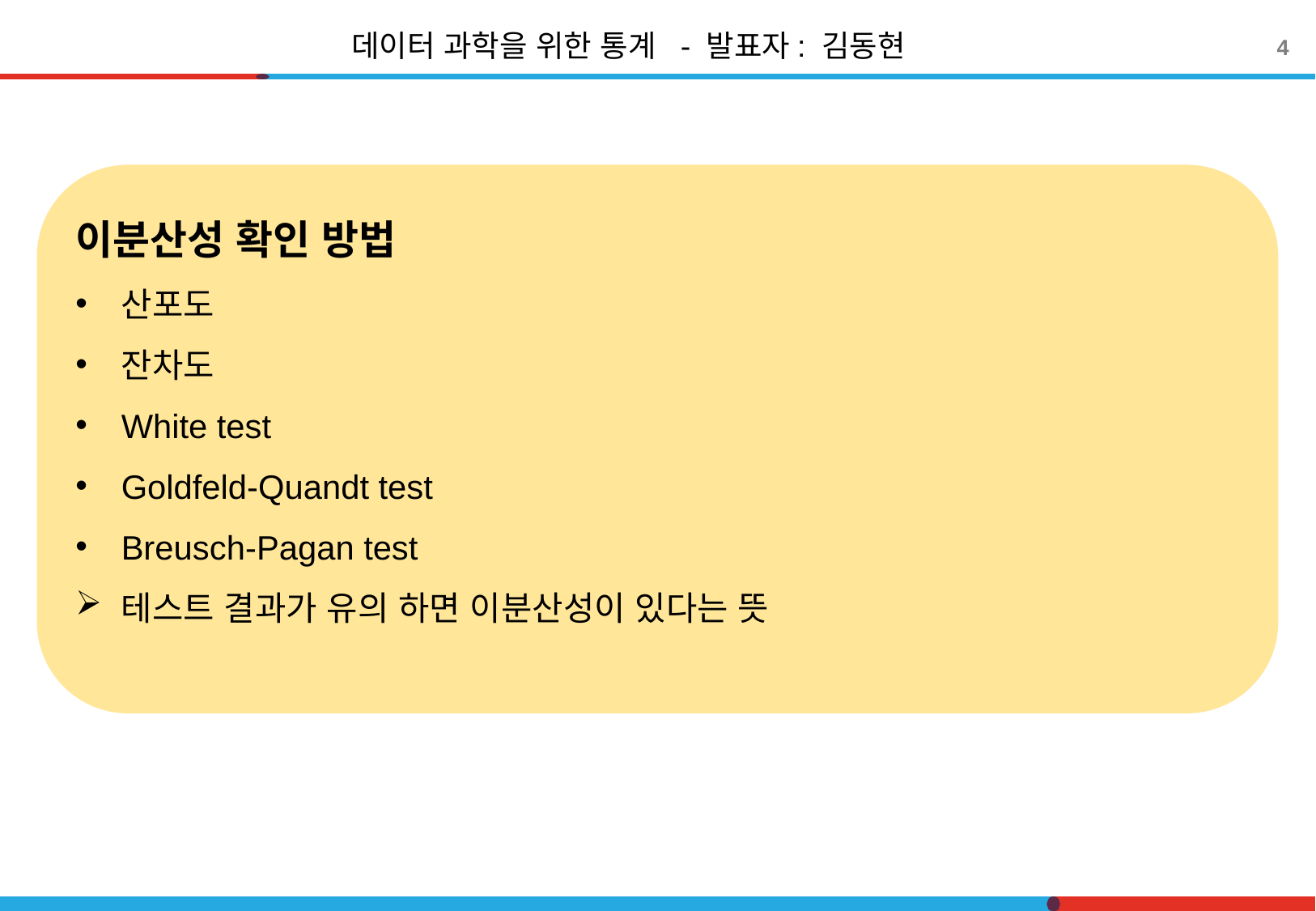

데이터 과학을 위한 통계  - 발표자: 김동현
4
이분산성 확인 방법
산포도
잔차도
White test
Goldfeld-Quandt test
Breusch-Pagan test
테스트 결과가 유의 하면 이분산성이 있다는 뜻